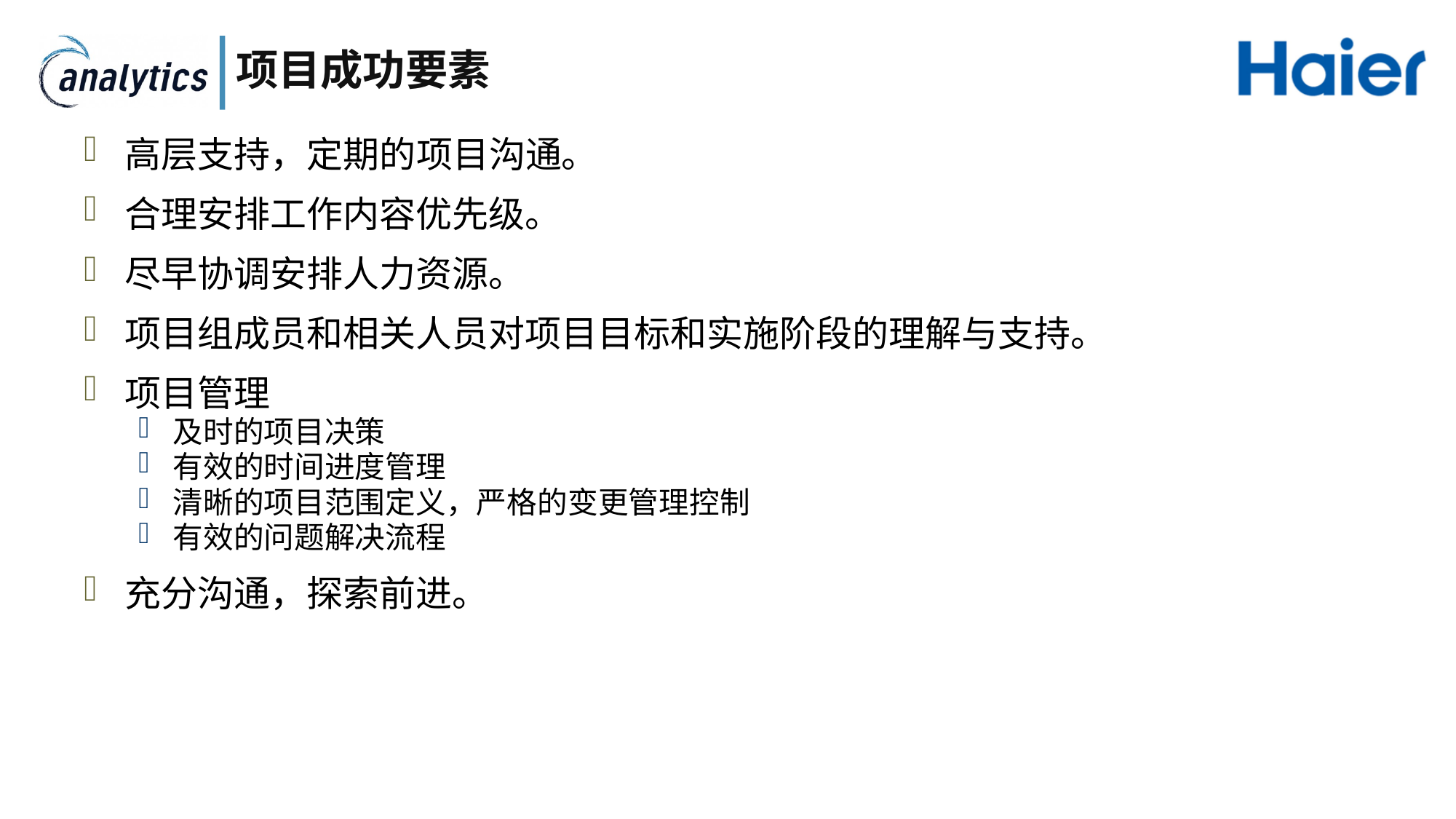

# 项目成功要素
高层支持，定期的项目沟通。

合理安排工作内容优先级。

尽早协调安排人力资源。

项目组成员和相关人员对项目目标和实施阶段的理解与支持。

项目管理
及时的项目决策
有效的时间进度管理
清晰的项目范围定义，严格的变更管理控制
有效的问题解决流程

充分沟通，探索前进。